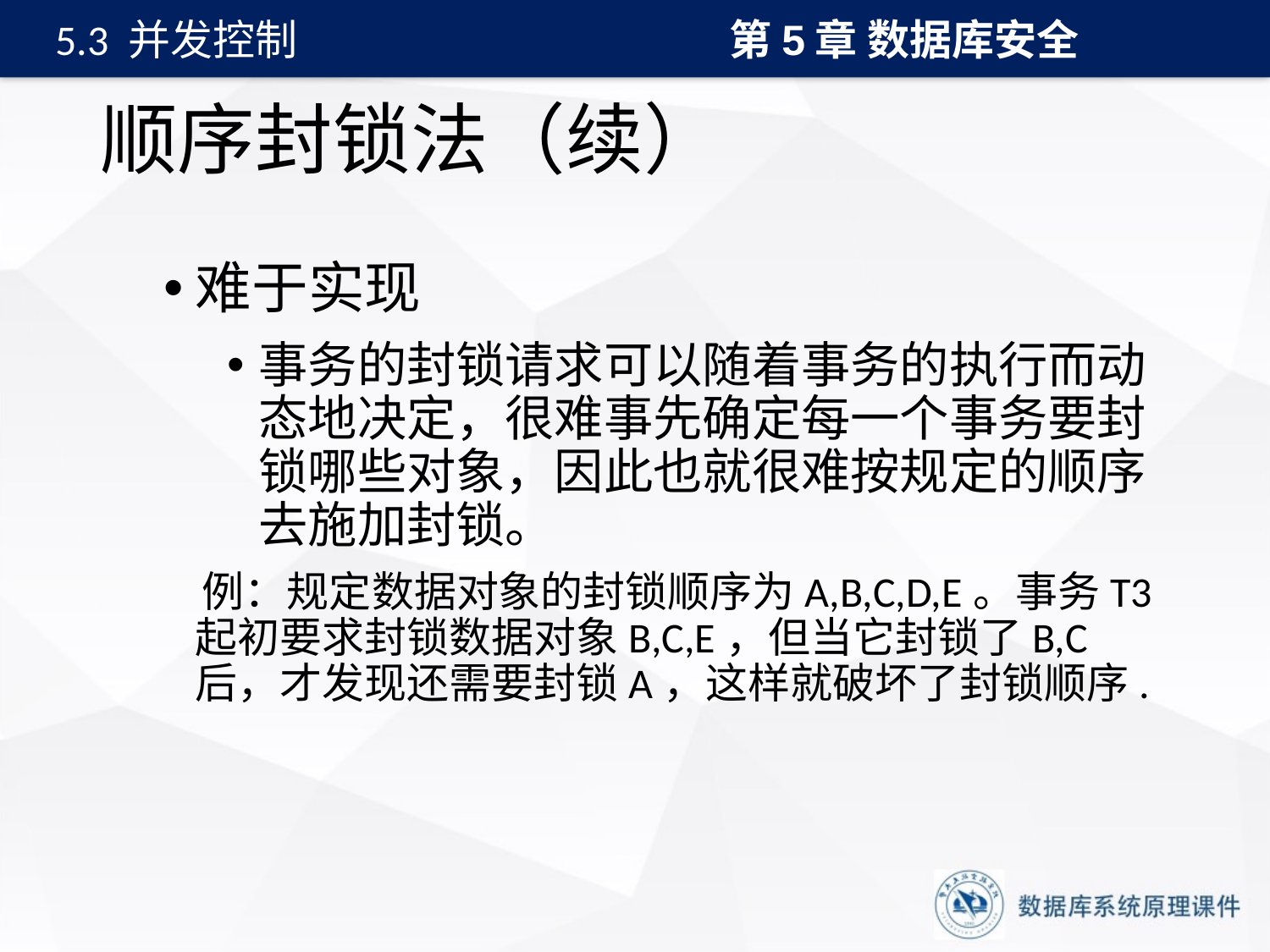

第5章 数据库安全
5.3 并发控制
# 顺序封锁法（续）
难于实现
事务的封锁请求可以随着事务的执行而动态地决定，很难事先确定每一个事务要封锁哪些对象，因此也就很难按规定的顺序去施加封锁。
   例：规定数据对象的封锁顺序为A,B,C,D,E。事务T3起初要求封锁数据对象B,C,E，但当它封锁了B,C后，才发现还需要封锁A，这样就破坏了封锁顺序.